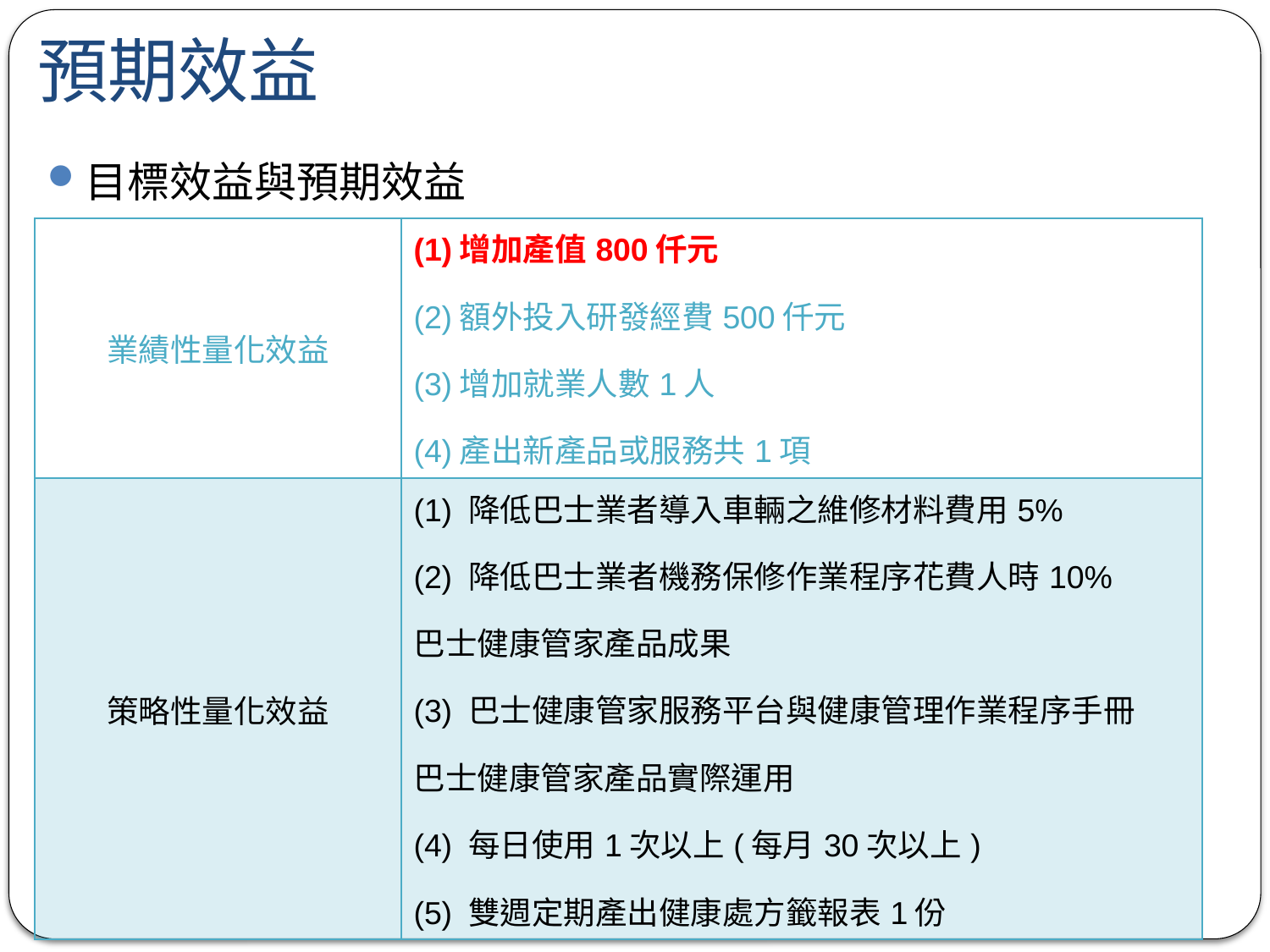

預期效益
目標效益與預期效益

| 業績性量化效益 | (1)增加產值800仟元 (2)額外投入研發經費500仟元 (3)增加就業人數1人 (4)產出新產品或服務共1項 |
| --- | --- |
| 策略性量化效益 | (1) 降低巴士業者導入車輛之維修材料費用5% (2) 降低巴士業者機務保修作業程序花費人時10% 巴士健康管家產品成果 (3) 巴士健康管家服務平台與健康管理作業程序手冊 巴士健康管家產品實際運用 (4) 每日使用1次以上(每月30次以上) (5) 雙週定期產出健康處方籤報表1份 |